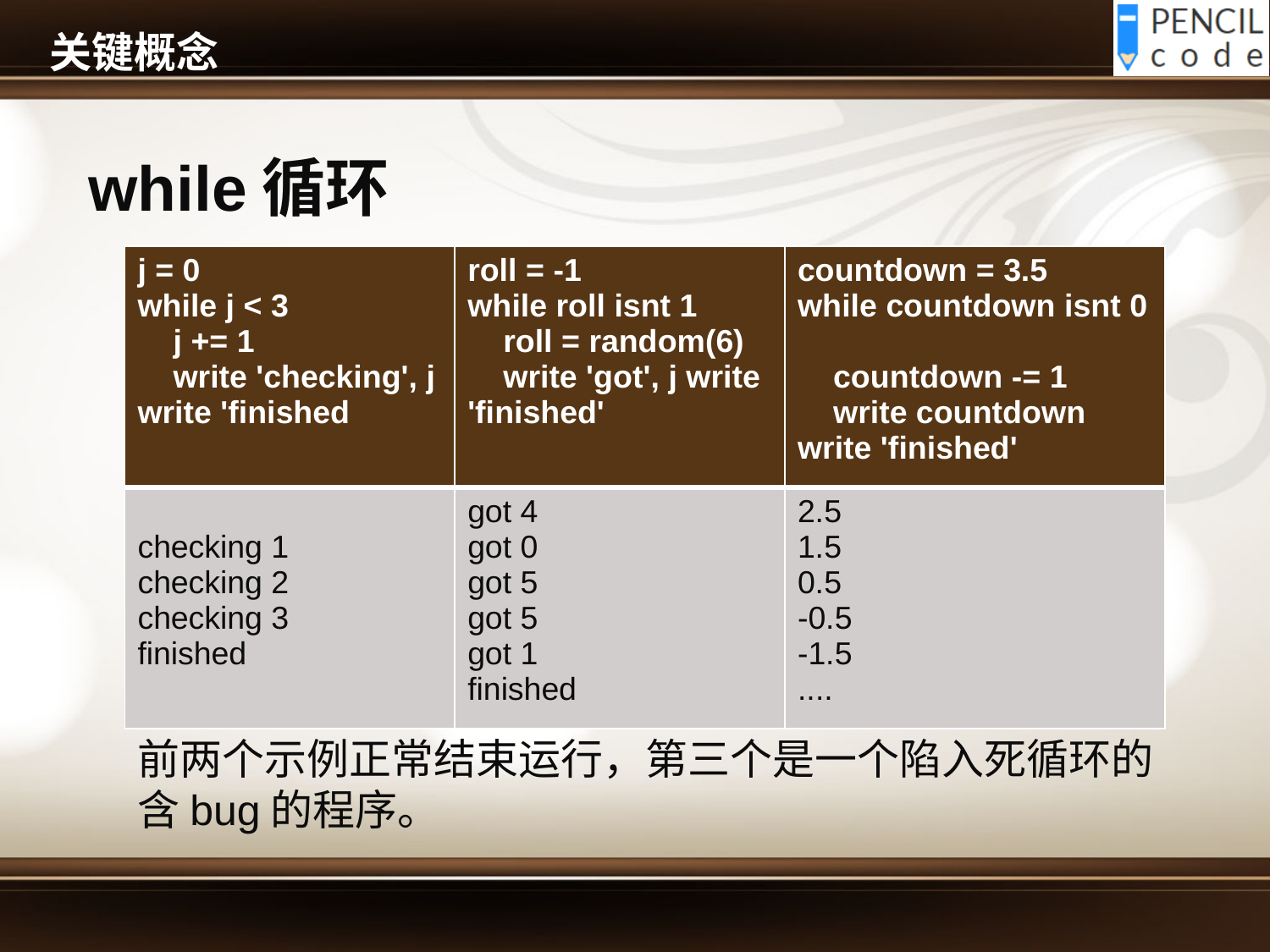

# 关键概念
while循环
| j = 0 while j < 3 j += 1 write 'checking', j write 'finished | roll = -1 while roll isnt 1 roll = random(6) write 'got', j write 'finished' | countdown = 3.5 while countdown isnt 0 countdown -= 1 write countdown write 'finished' |
| --- | --- | --- |
| checking 1 checking 2 checking 3 finished | got 4 got 0 got 5 got 5 got 1 finished | 2.5 1.5 0.5 -0.5 -1.5 .... |
前两个示例正常结束运行，第三个是一个陷入死循环的含bug的程序。